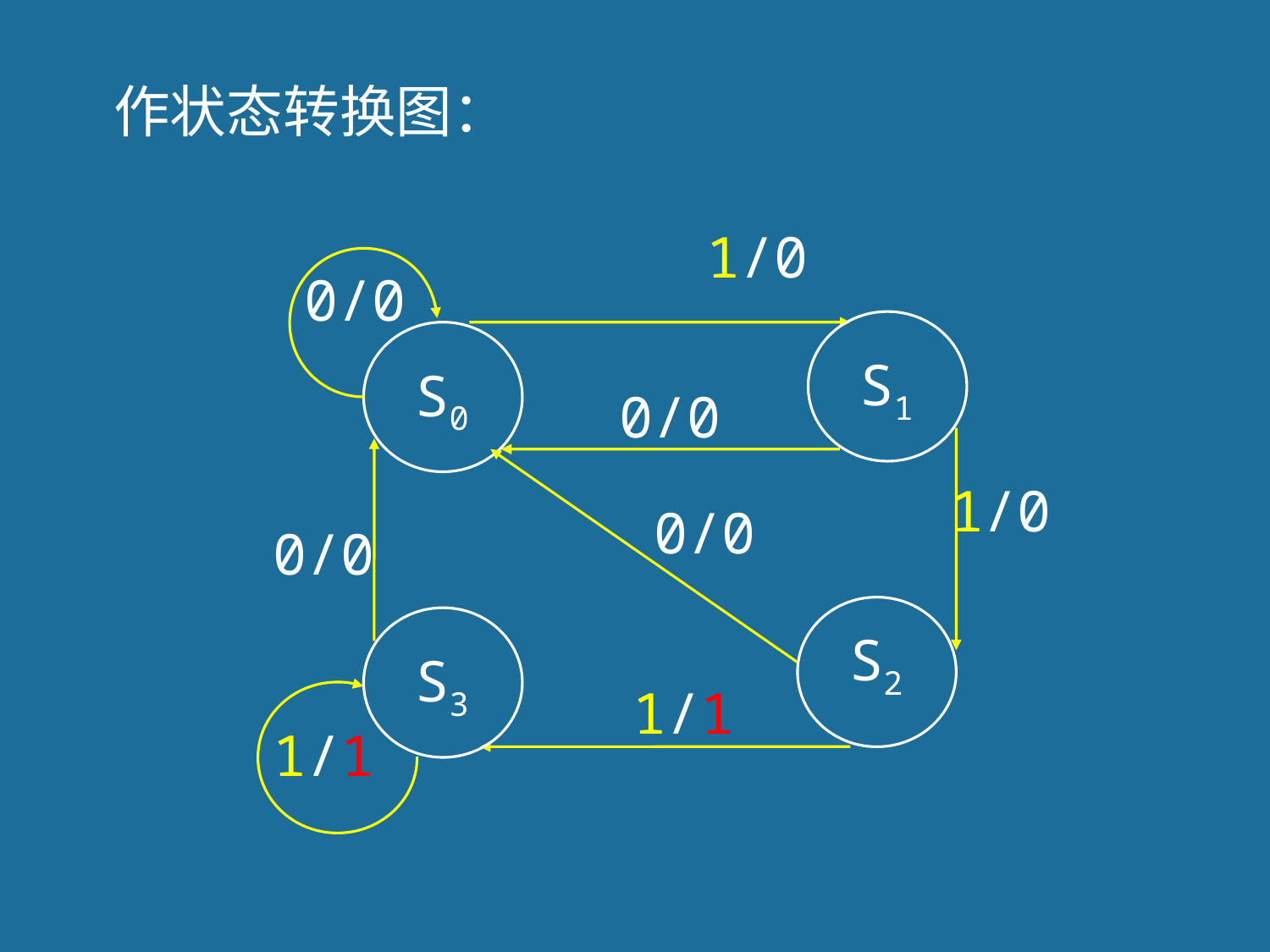

作状态转换图：
1/0

0/0

S1
S0
0/0

1/0

0/0

0/0

S2
S3
1/1

1/1
204